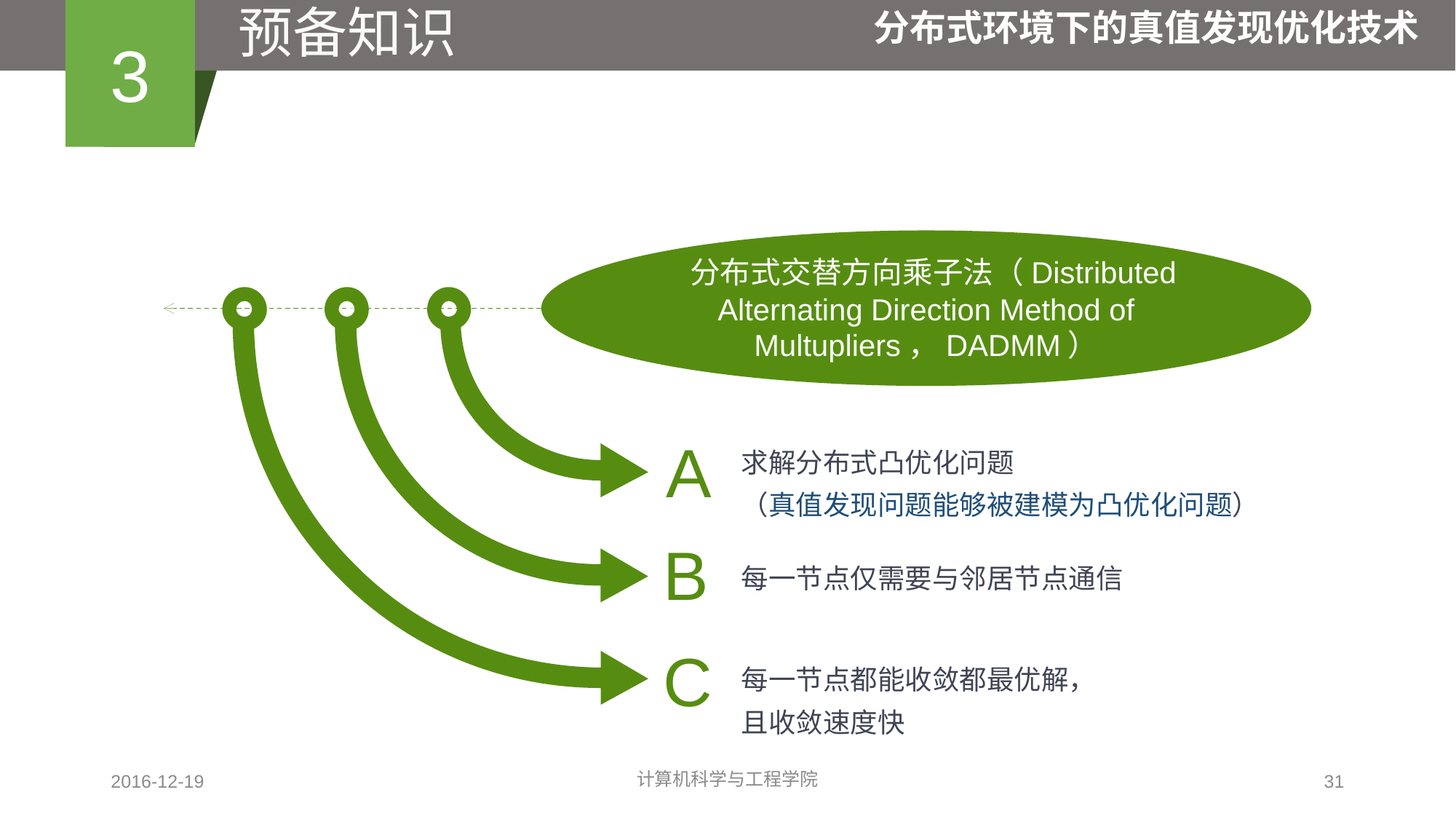

预备知识
3

分布式环境下的真值发现优化技术
 分布式交替方向乘子法（Distributed Alternating Direction Method of Multupliers，DADMM）

A
求解分布式凸优化问题
（真值发现问题能够被建模为凸优化问题）

B
每一节点仅需要与邻居节点通信
C
每一节点都能收敛都最优解，
且收敛速度快
2016-12-19
计算机科学与工程学院
31